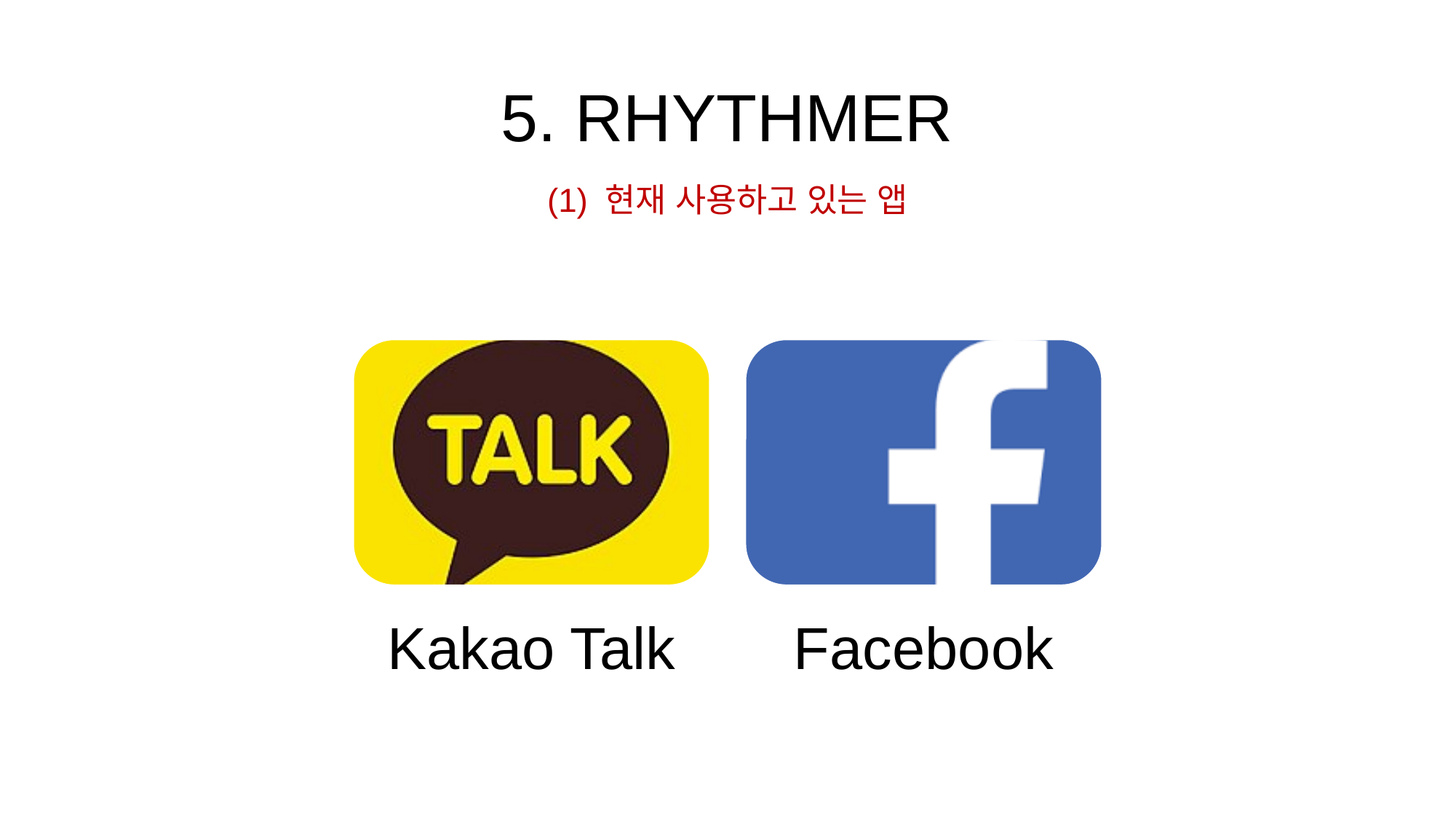

# 5. RHYTHMER
(1) 현재 사용하고 있는 앱
Kakao Talk
Facebook